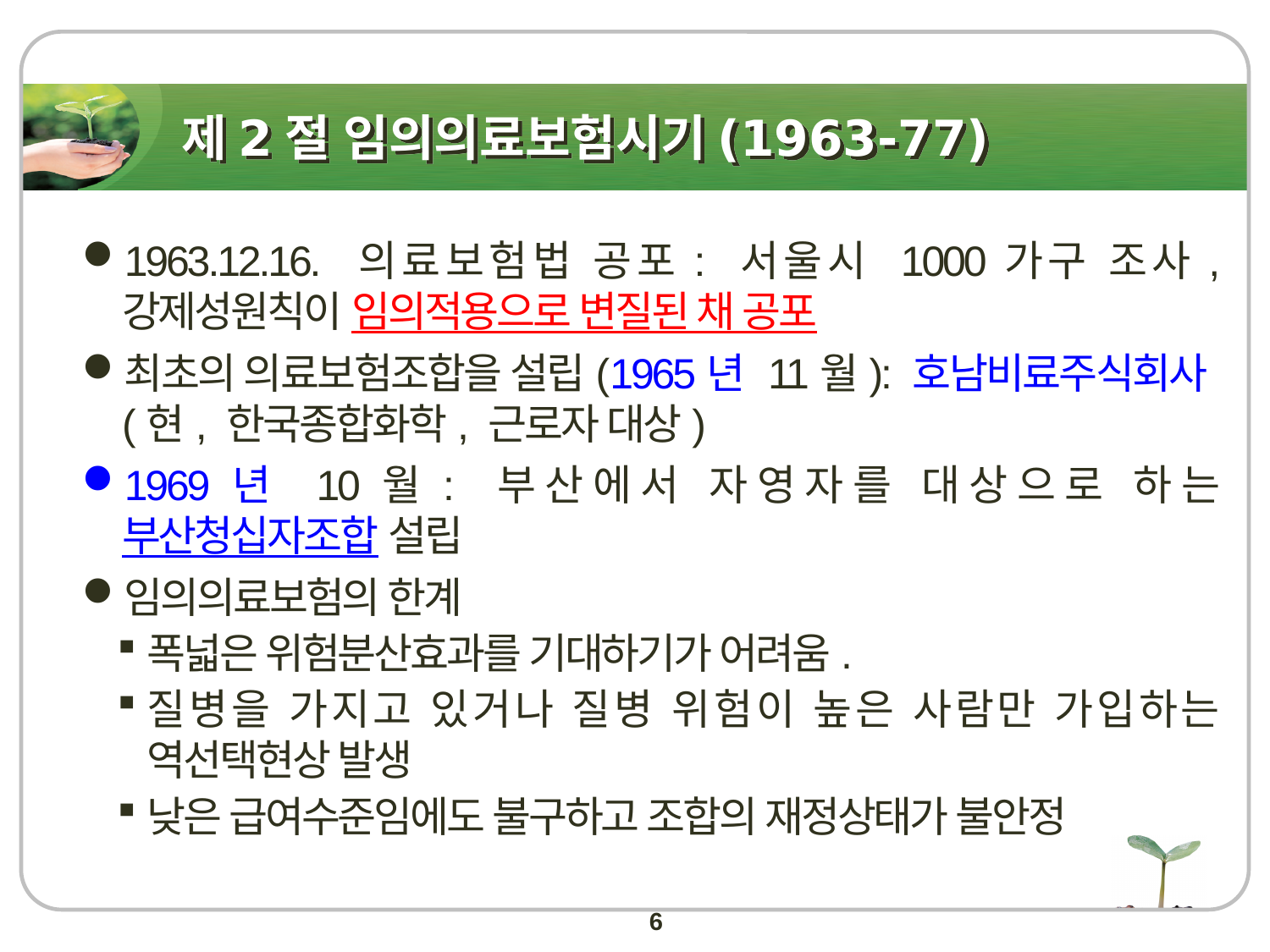

# 제2절 임의의료보험시기(1963-77)
1963.12.16. 의료보험법 공포: 서울시 1000가구 조사, 강제성원칙이 임의적용으로 변질된 채 공포
최초의 의료보험조합을 설립(1965년 11월): 호남비료주식회사(현, 한국종합화학, 근로자 대상)
1969년 10월: 부산에서 자영자를 대상으로 하는 부산청십자조합 설립
임의의료보험의 한계
폭넓은 위험분산효과를 기대하기가 어려움.
질병을 가지고 있거나 질병 위험이 높은 사람만 가입하는 역선택현상 발생
낮은 급여수준임에도 불구하고 조합의 재정상태가 불안정
6